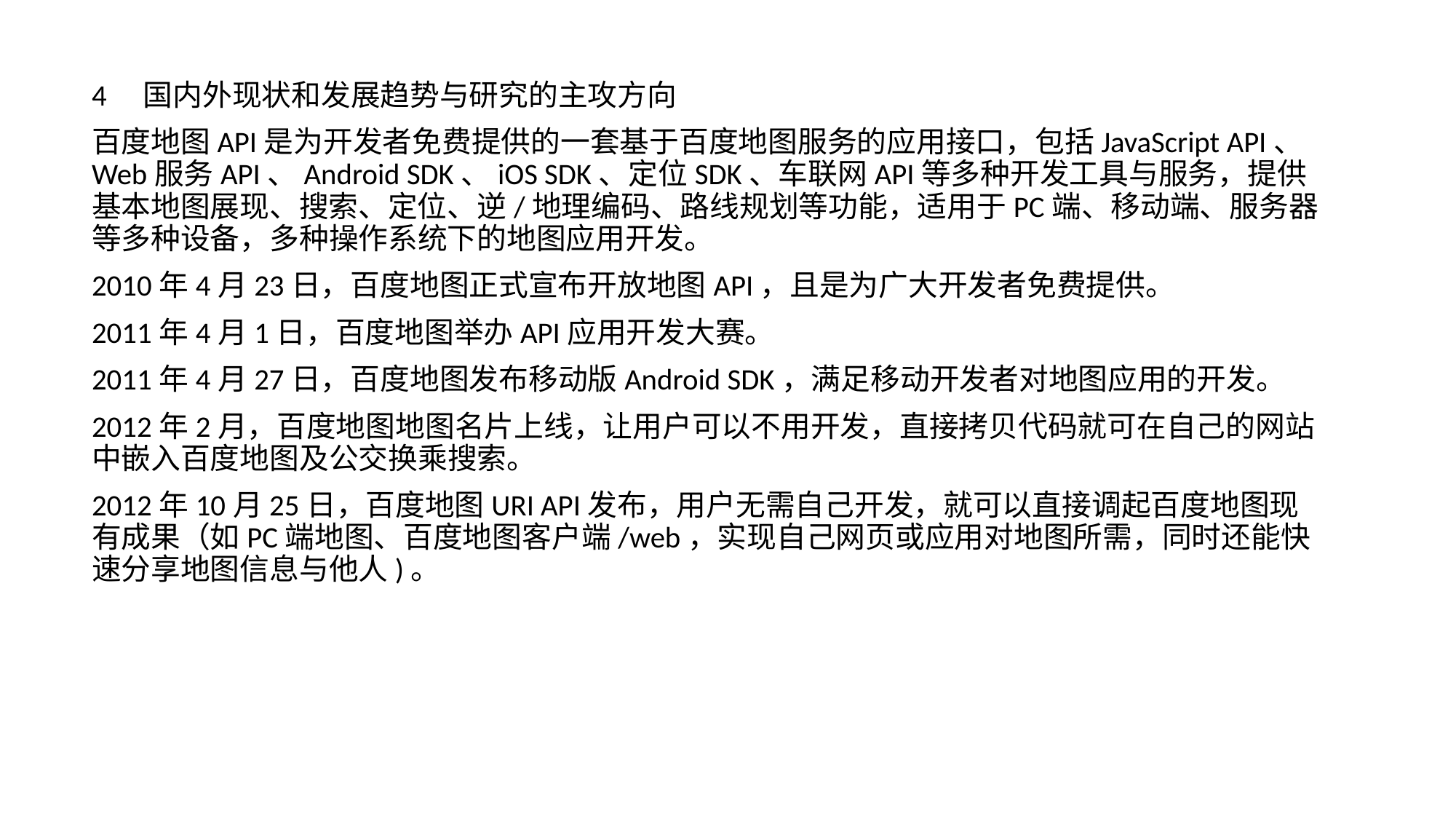

4　国内外现状和发展趋势与研究的主攻方向
百度地图API是为开发者免费提供的一套基于百度地图服务的应用接口，包括JavaScript API、Web服务API、Android SDK、iOS SDK、定位SDK、车联网API等多种开发工具与服务，提供基本地图展现、搜索、定位、逆/地理编码、路线规划等功能，适用于PC端、移动端、服务器等多种设备，多种操作系统下的地图应用开发。
2010年4月23日，百度地图正式宣布开放地图API，且是为广大开发者免费提供。
2011年4月1日，百度地图举办API应用开发大赛。
2011年4月27日，百度地图发布移动版Android SDK，满足移动开发者对地图应用的开发。
2012年2月，百度地图地图名片上线，让用户可以不用开发，直接拷贝代码就可在自己的网站中嵌入百度地图及公交换乘搜索。
2012年10月25日，百度地图URI API发布，用户无需自己开发，就可以直接调起百度地图现有成果（如PC端地图、百度地图客户端/web，实现自己网页或应用对地图所需，同时还能快速分享地图信息与他人)。